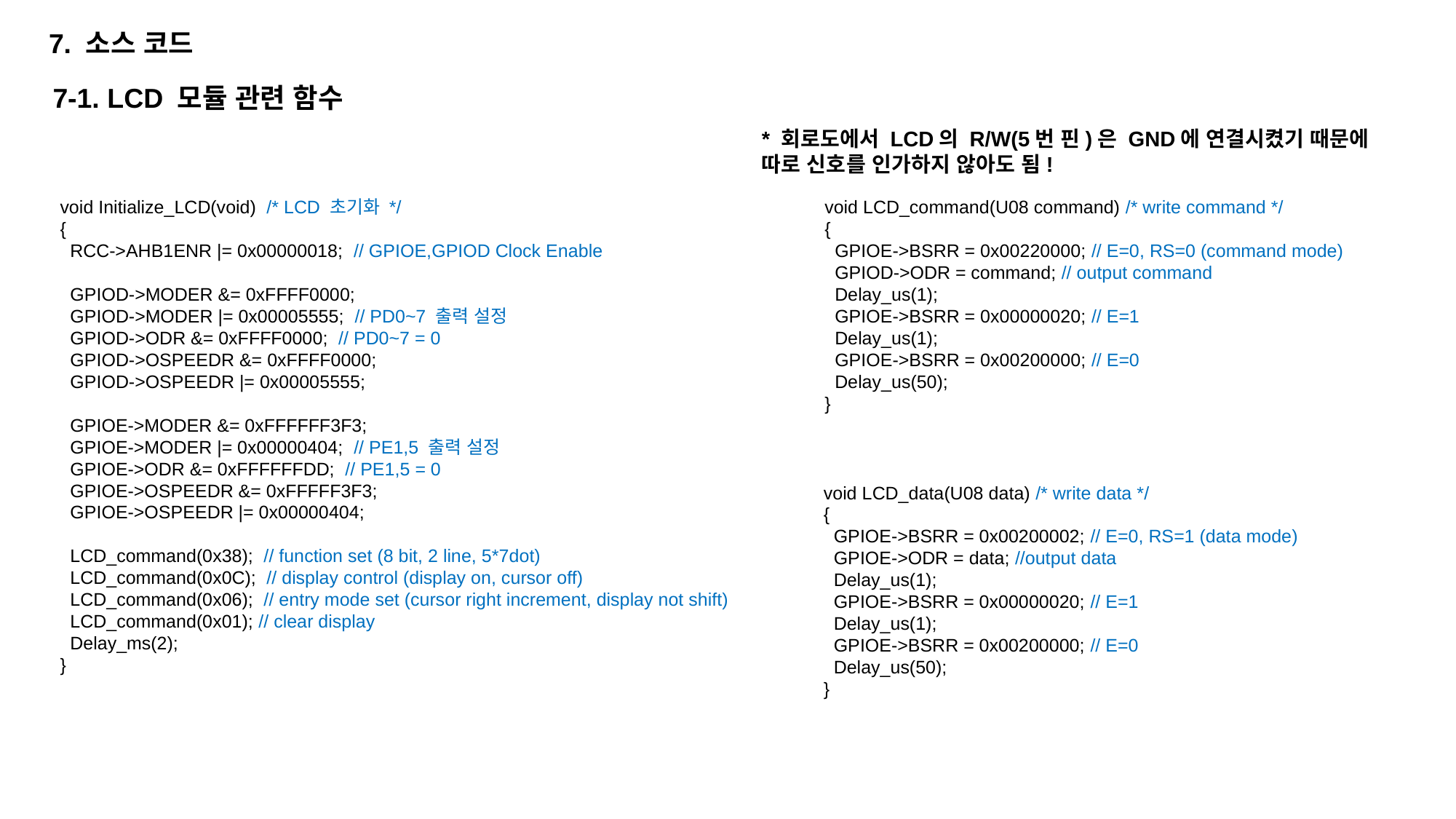

7. 소스 코드
7-1. LCD 모듈 관련 함수
* 회로도에서 LCD의 R/W(5번 핀)은 GND에 연결시켰기 때문에
따로 신호를 인가하지 않아도 됨!
void Initialize_LCD(void)  /* LCD 초기화 */
{
  RCC->AHB1ENR |= 0x00000018;  // GPIOE,GPIOD Clock Enable

  GPIOD->MODER &= 0xFFFF0000;
  GPIOD->MODER |= 0x00005555;  // PD0~7 출력 설정
  GPIOD->ODR &= 0xFFFF0000;  // PD0~7 = 0
  GPIOD->OSPEEDR &= 0xFFFF0000;
  GPIOD->OSPEEDR |= 0x00005555;

  GPIOE->MODER &= 0xFFFFFF3F3;
  GPIOE->MODER |= 0x00000404;  // PE1,5 출력 설정
  GPIOE->ODR &= 0xFFFFFFDD;  // PE1,5 = 0
  GPIOE->OSPEEDR &= 0xFFFFF3F3;
  GPIOE->OSPEEDR |= 0x00000404;

  LCD_command(0x38);  // function set (8 bit, 2 line, 5*7dot)
  LCD_command(0x0C);  // display control (display on, cursor off)
  LCD_command(0x06);  // entry mode set (cursor right increment, display not shift)
  LCD_command(0x01); // clear display
  Delay_ms(2);
}
void LCD_command(U08 command) /* write command */
{
  GPIOE->BSRR = 0x00220000; // E=0, RS=0 (command mode)
  GPIOD->ODR = command; // output command
  Delay_us(1);
  GPIOE->BSRR = 0x00000020; // E=1
  Delay_us(1);
  GPIOE->BSRR = 0x00200000; // E=0
  Delay_us(50);
}
void LCD_data(U08 data) /* write data */
{
  GPIOE->BSRR = 0x00200002; // E=0, RS=1 (data mode)
  GPIOE->ODR = data; //output data
  Delay_us(1);
  GPIOE->BSRR = 0x00000020; // E=1
  Delay_us(1);
  GPIOE->BSRR = 0x00200000; // E=0
  Delay_us(50);
}